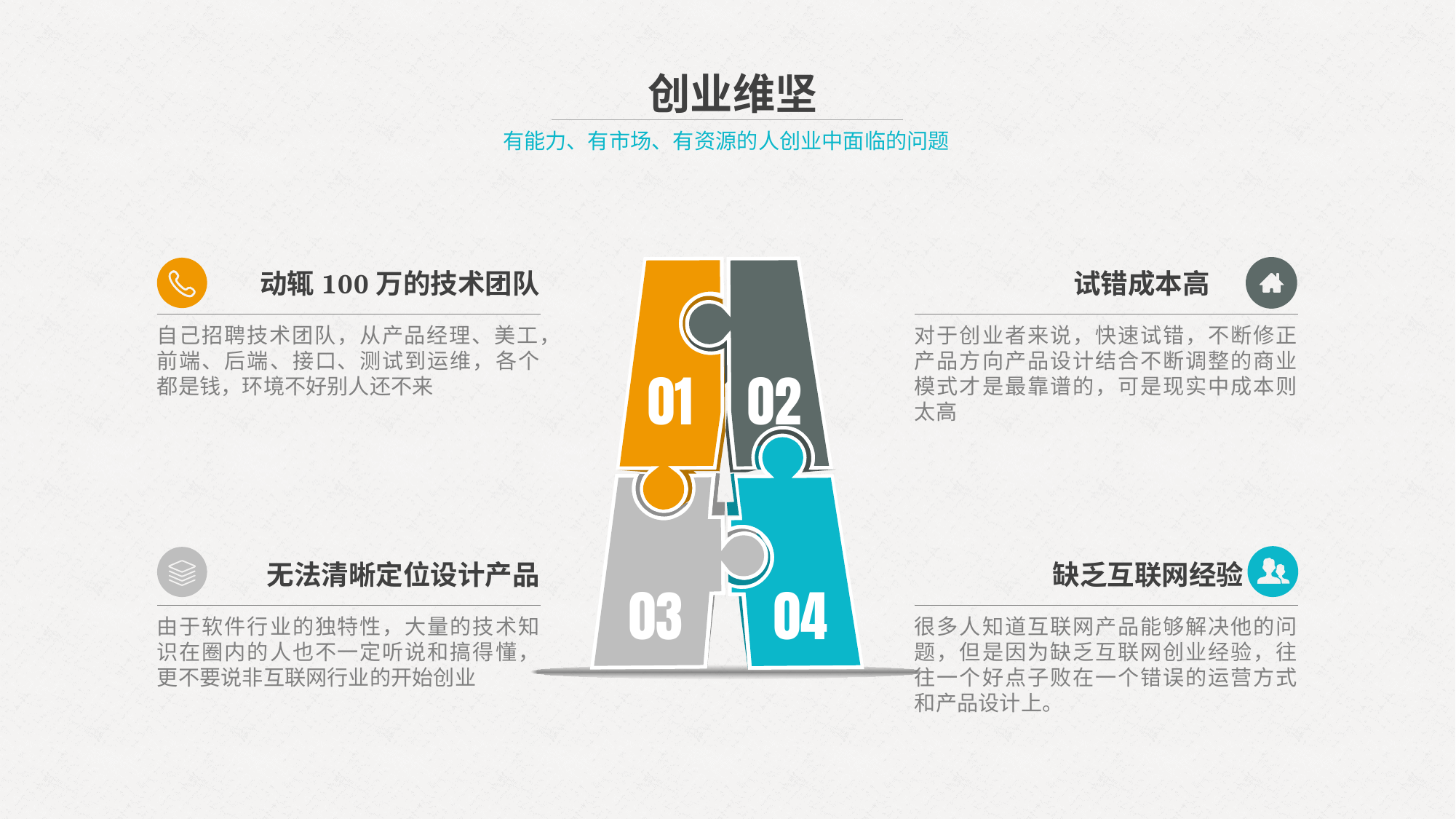

创业维坚
有能力、有市场、有资源的人创业中面临的问题

01
02

03
04

动辄100万的技术团队
试错成本高
自己招聘技术团队，从产品经理、美工，前端、后端、接口、测试到运维，各个都是钱，环境不好别人还不来
对于创业者来说，快速试错，不断修正产品方向产品设计结合不断调整的商业模式才是最靠谱的，可是现实中成本则太高

无法清晰定位设计产品
缺乏互联网经验
由于软件行业的独特性，大量的技术知识在圈内的人也不一定听说和搞得懂，更不要说非互联网行业的开始创业
很多人知道互联网产品能够解决他的问题，但是因为缺乏互联网创业经验，往往一个好点子败在一个错误的运营方式和产品设计上。